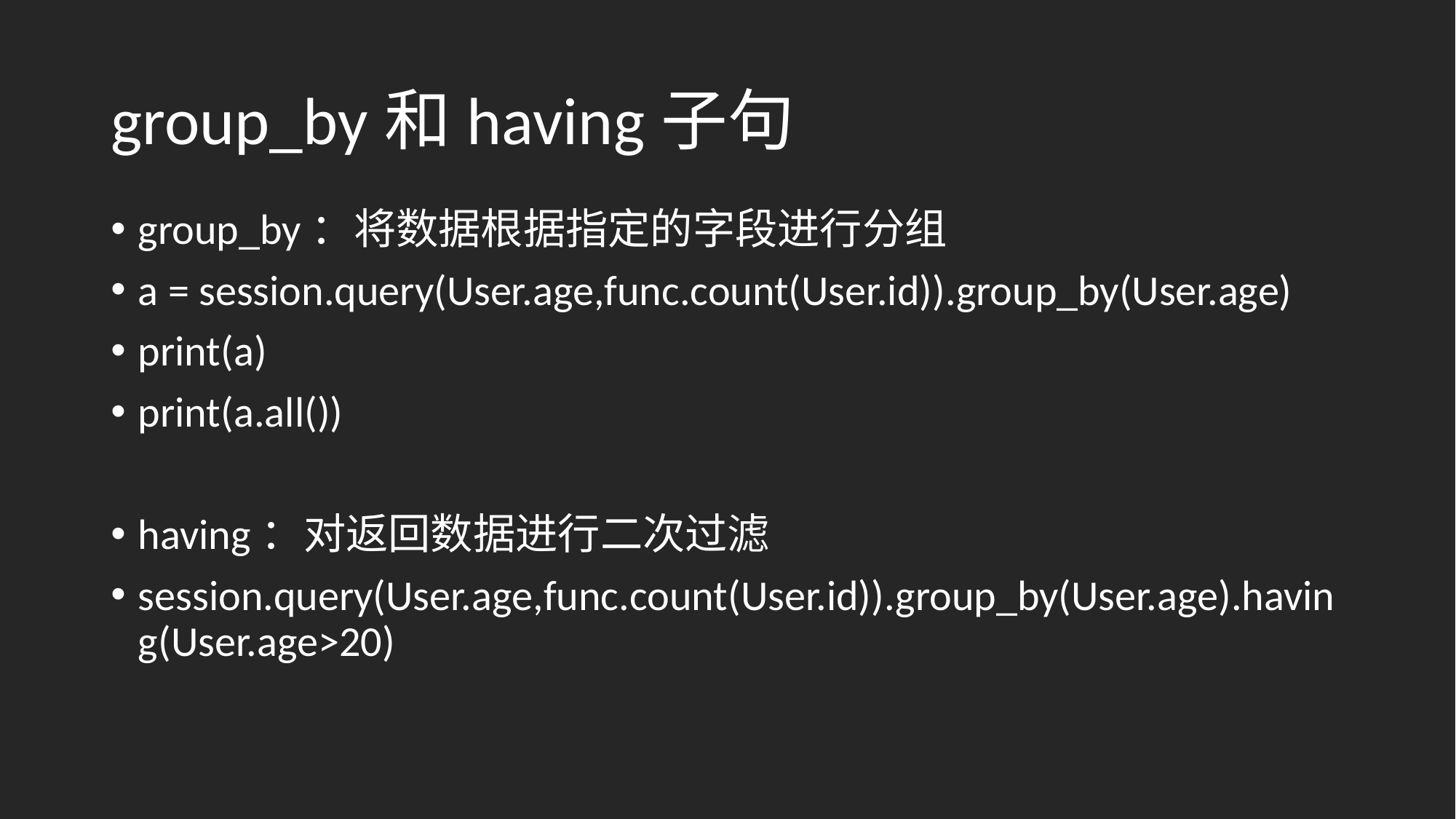

# group_by和having子句
group_by：将数据根据指定的字段进行分组
a = session.query(User.age,func.count(User.id)).group_by(User.age)
print(a)
print(a.all())

having：对返回数据进行二次过滤
session.query(User.age,func.count(User.id)).group_by(User.age).having(User.age>20)